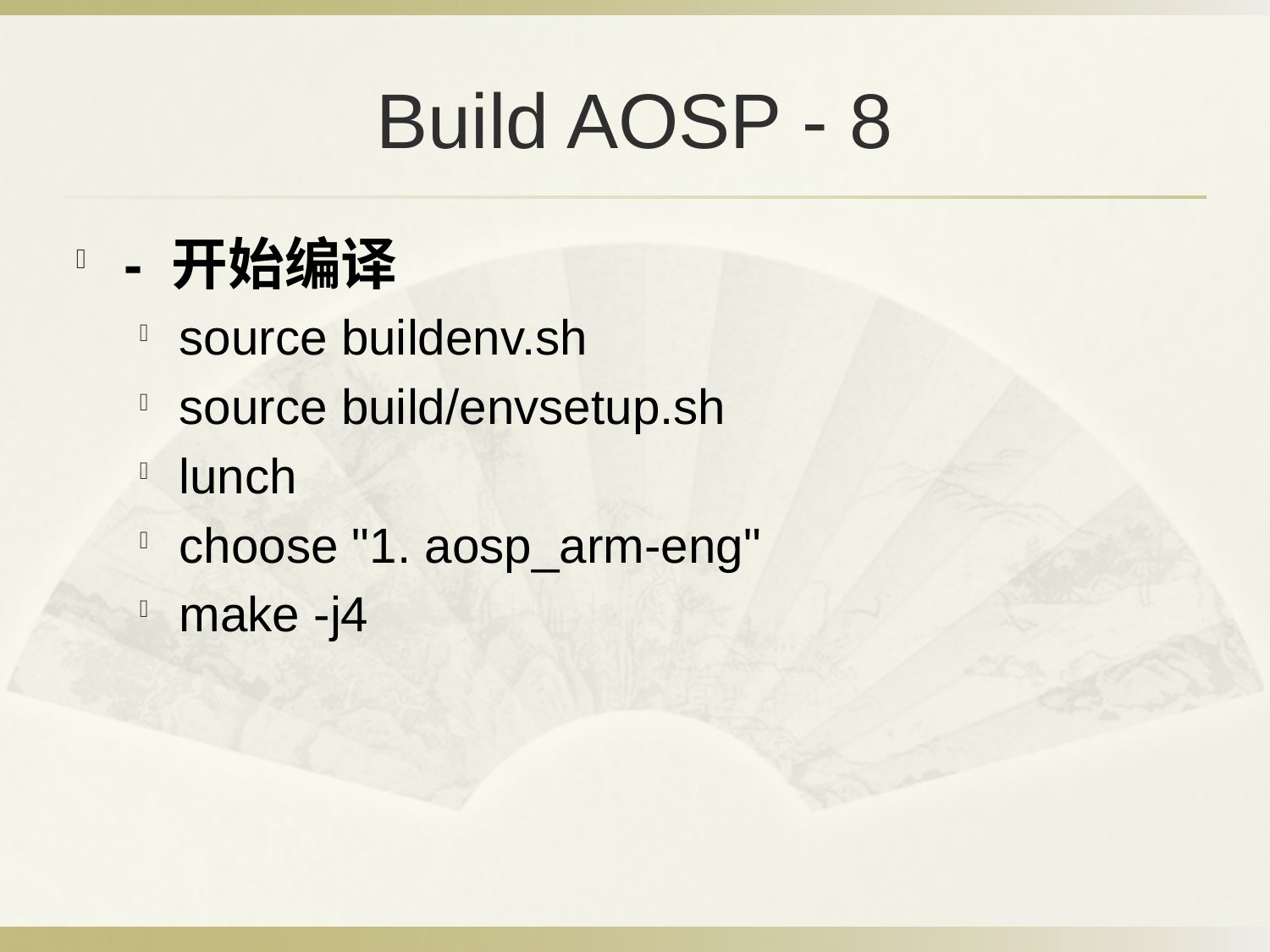

# Build AOSP - 8
- 开始编译
source buildenv.sh
source build/envsetup.sh
lunch
choose "1. aosp_arm-eng"
make -j4